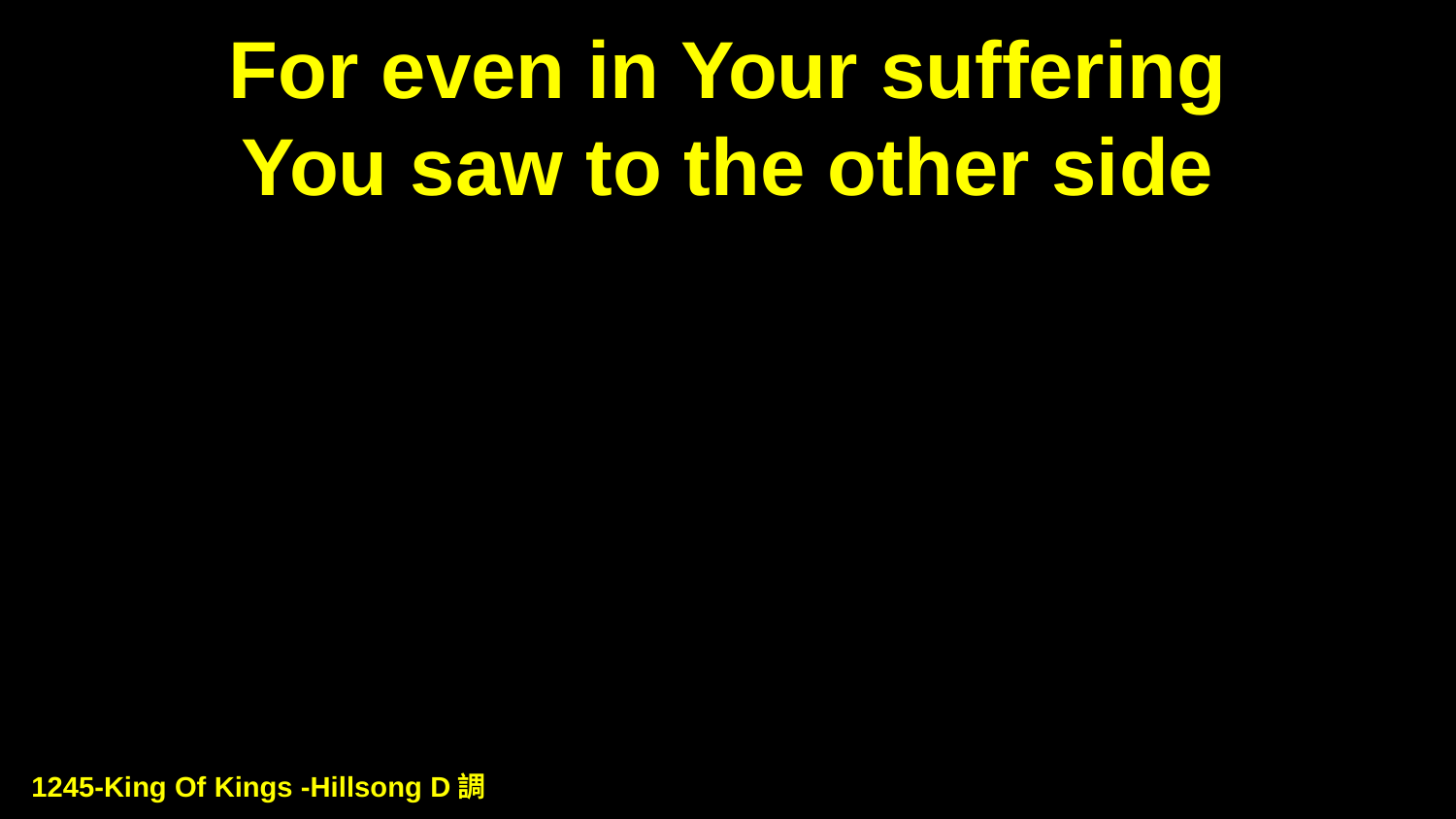

# For even in Your suffering You saw to the other side
1245-King Of Kings -Hillsong D調